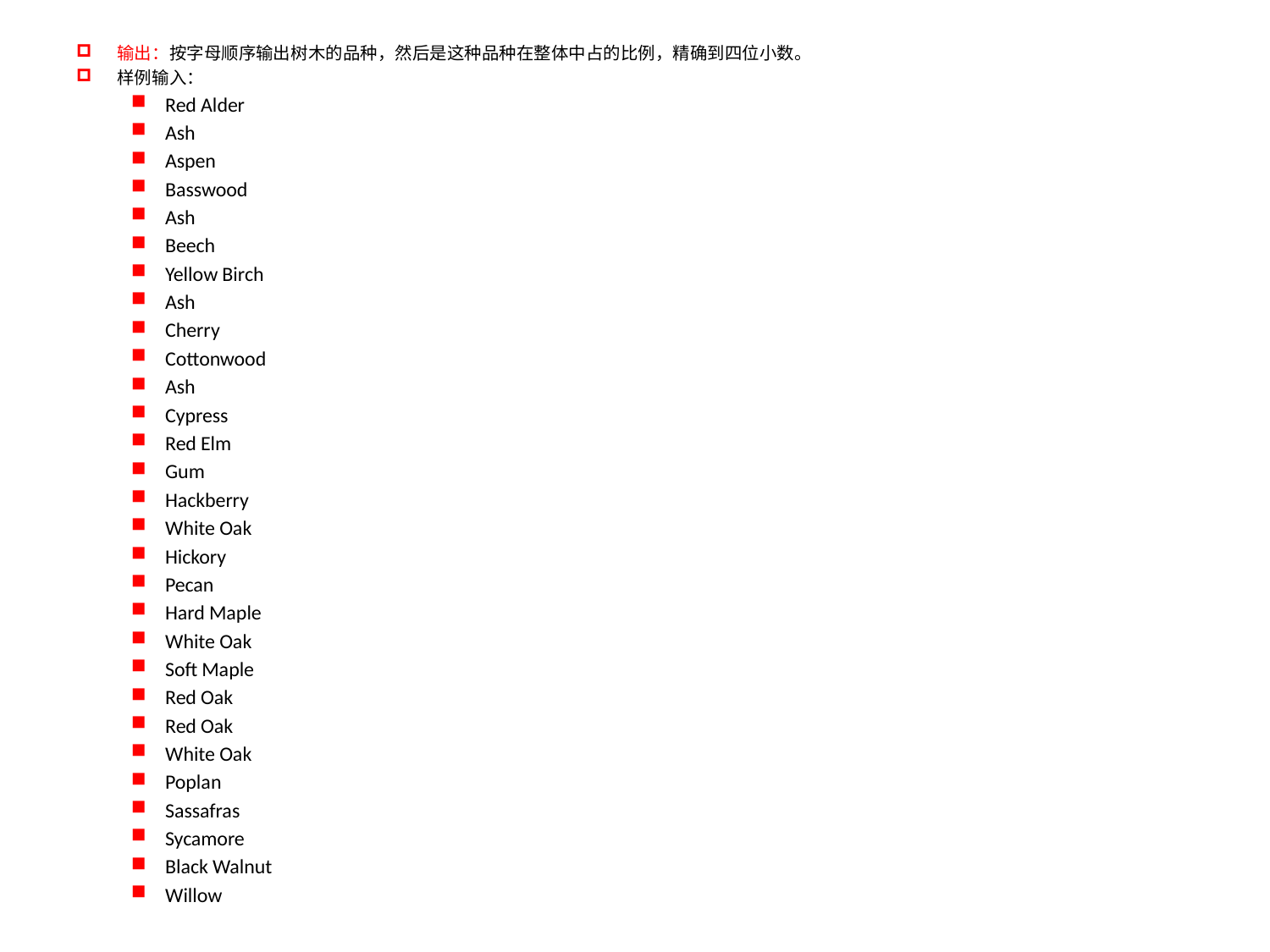

输出：按字母顺序输出树木的品种，然后是这种品种在整体中占的比例，精确到四位小数。
样例输入：
Red Alder
Ash
Aspen
Basswood
Ash
Beech
Yellow Birch
Ash
Cherry
Cottonwood
Ash
Cypress
Red Elm
Gum
Hackberry
White Oak
Hickory
Pecan
Hard Maple
White Oak
Soft Maple
Red Oak
Red Oak
White Oak
Poplan
Sassafras
Sycamore
Black Walnut
Willow